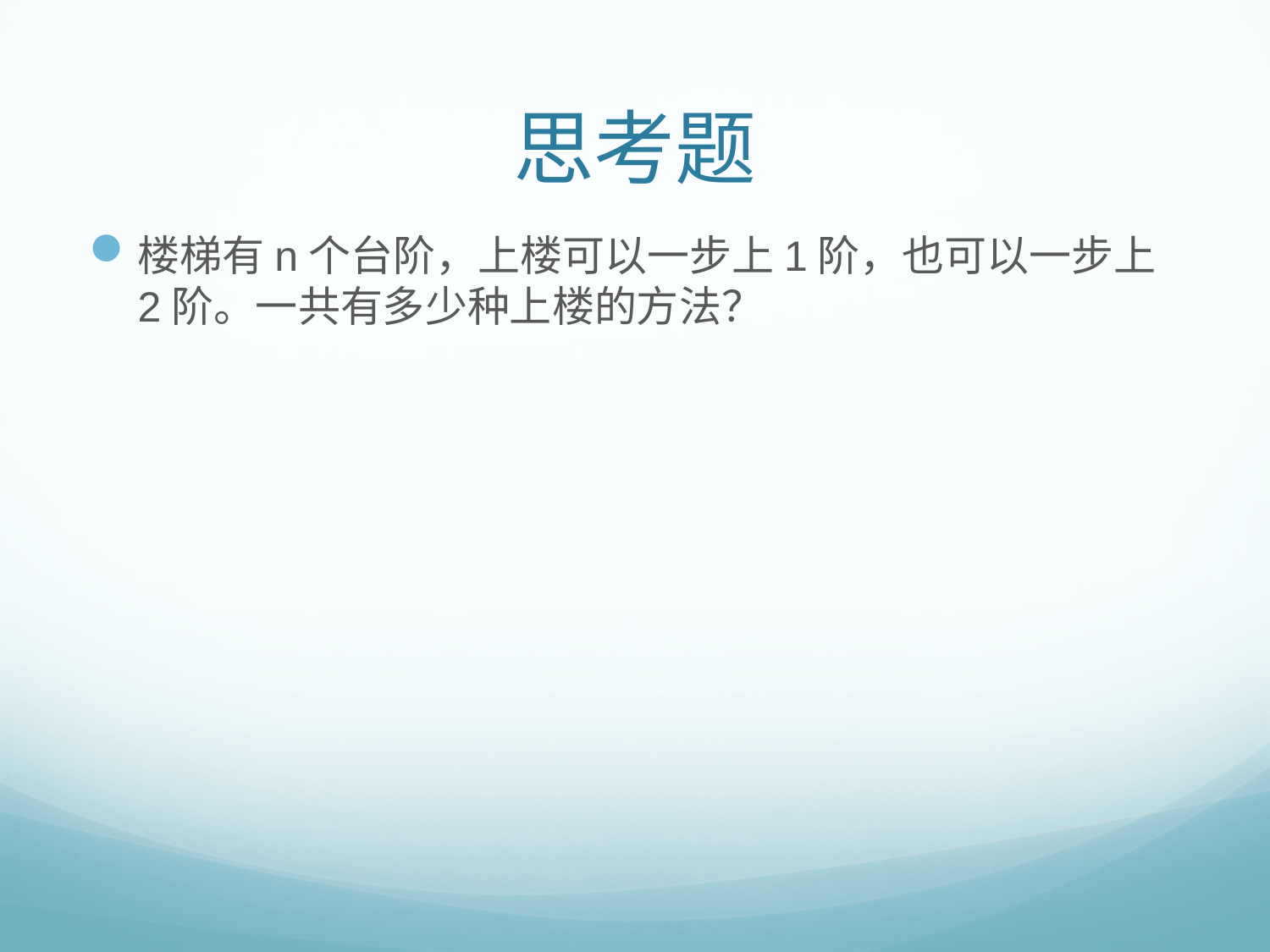

# 思考题
楼梯有n个台阶，上楼可以一步上1阶，也可以一步上2阶。一共有多少种上楼的方法？